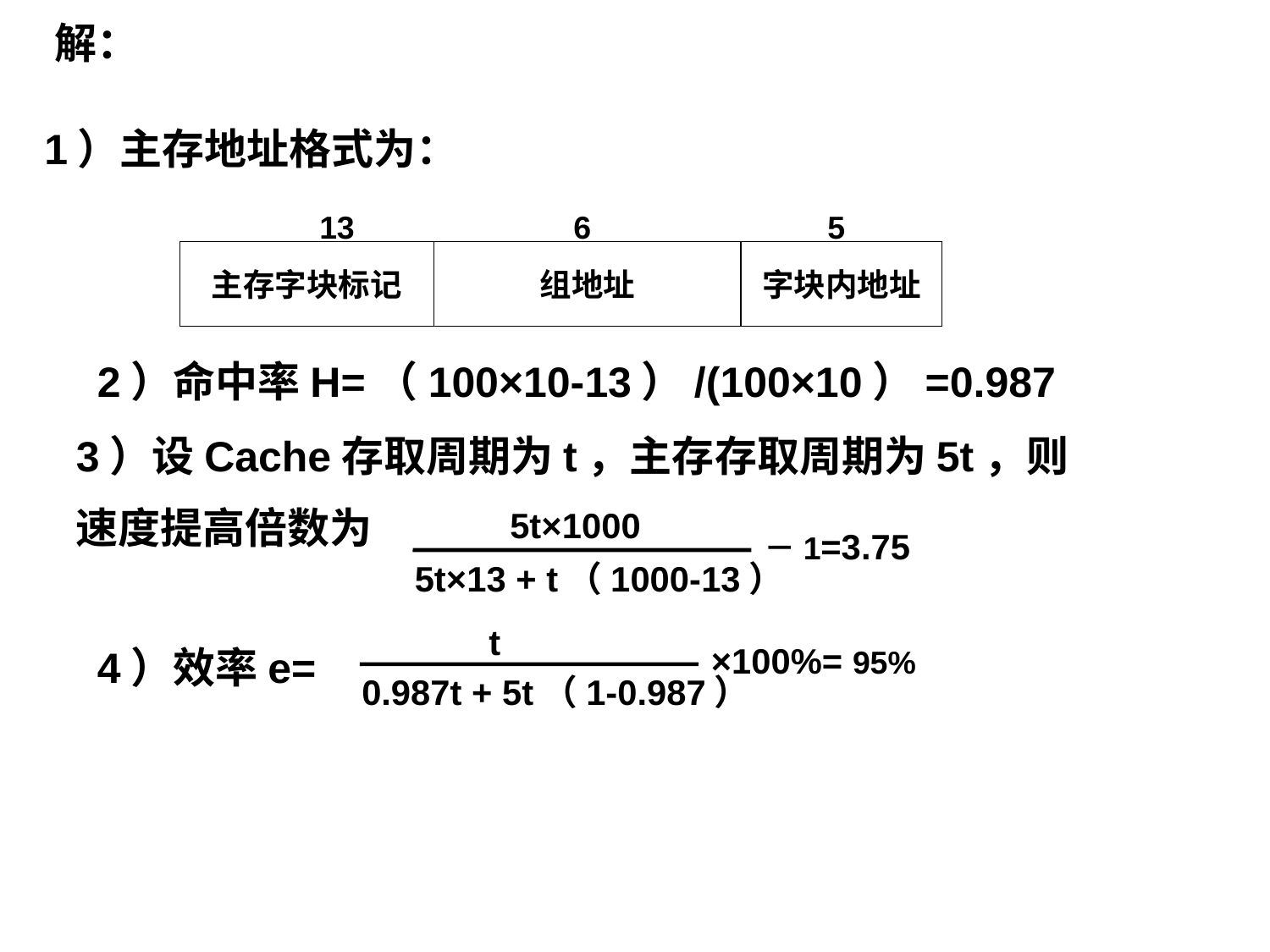

解：
1）主存地址格式为：
13  		6		5
主存字块标记
组地址
字块内地址
2）命中率H=（100×10-13）/(100×10）=0.987
3）设Cache存取周期为t，主存存取周期为5t，则
速度提高倍数为
5t×1000
－1=3.75
5t×13 + t（1000-13）

t
×100%= 95%
4）效率e=
0.987t + 5t（1-0.987）